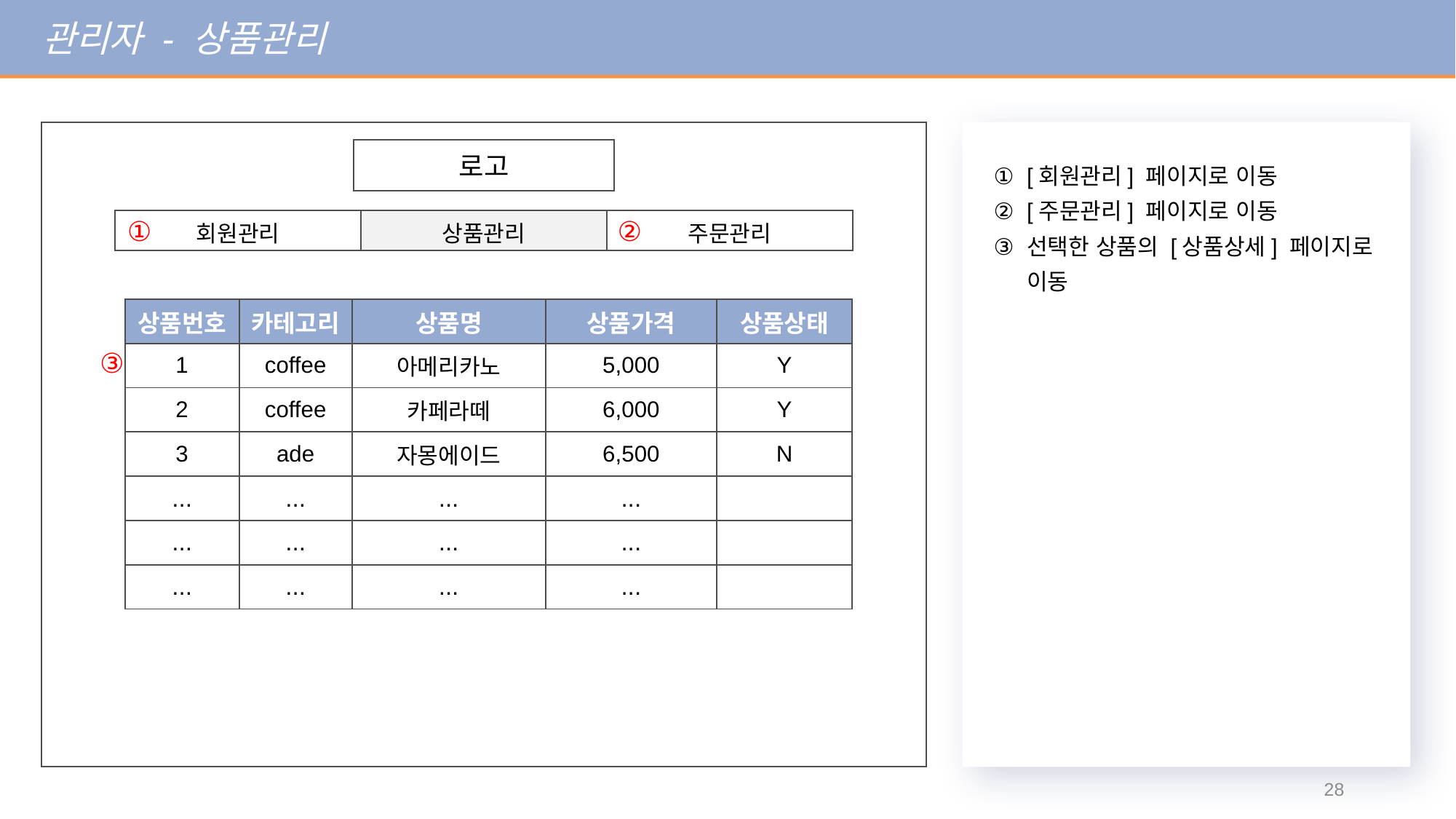

관리자 - 상품관리

로고
[회원관리] 페이지로 이동
[주문관리] 페이지로 이동
선택한 상품의 [상품상세] 페이지로
이동

①
②
| 회원관리 | 상품관리 | 주문관리 |
| --- | --- | --- |
| 상품번호 | 카테고리 | 상품명 | 상품가격 | 상품상태 |
| --- | --- | --- | --- | --- |
| 1 | coffee | 아메리카노 | 5,000 | Y |
| 2 | coffee | 카페라떼 | 6,000 | Y |
| 3 | ade | 자몽에이드 | 6,500 | N |
| ... | ... | ... | ... |  |
| ... | ... | ... | ... |  |
| ... | ... | ... | ... |  |
③
28